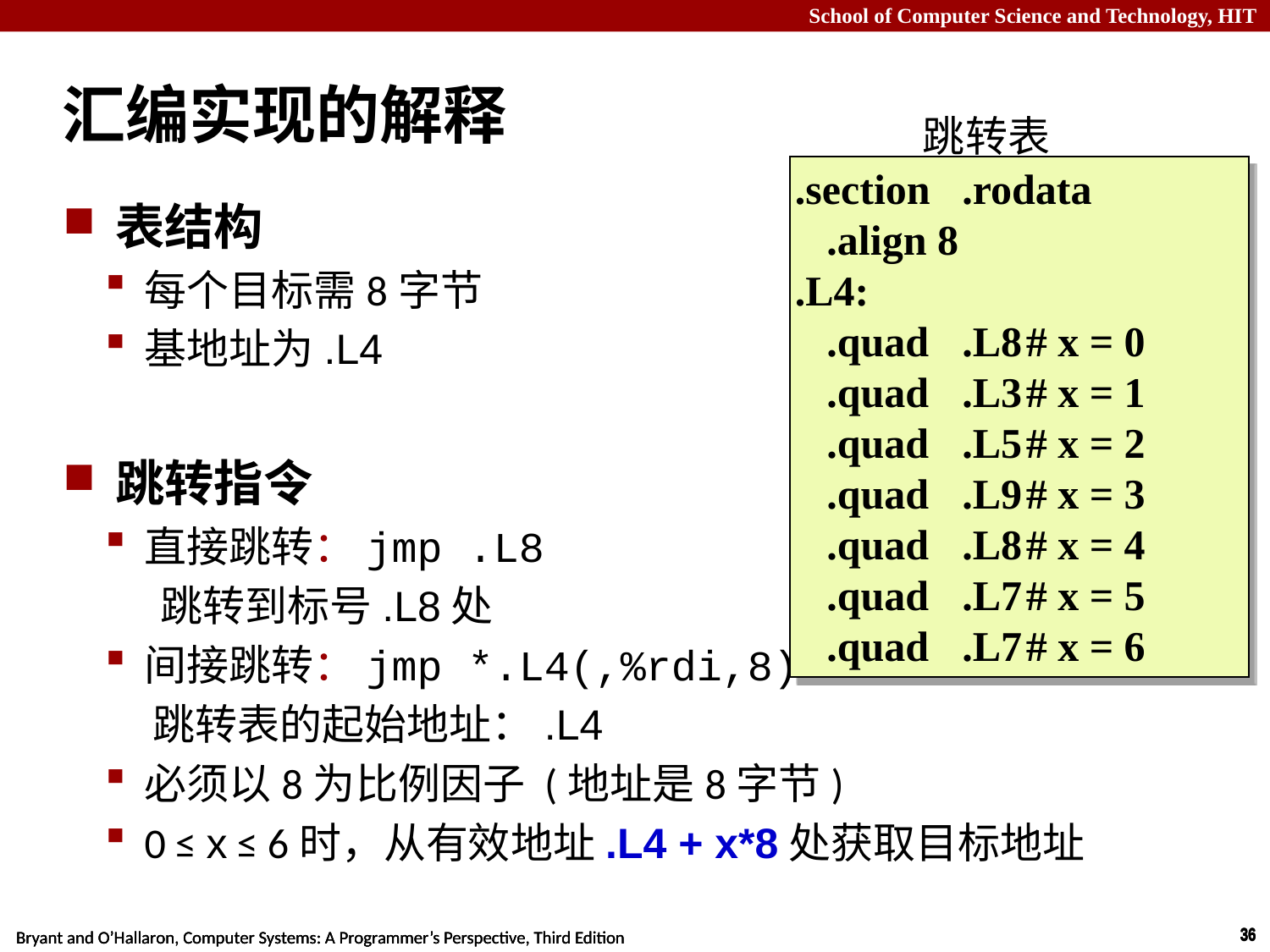

# 汇编实现的解释
跳转表
.section	.rodata
	.align 8
.L4:
	.quad	.L8	# x = 0
	.quad	.L3	# x = 1
	.quad	.L5	# x = 2
	.quad	.L9	# x = 3
	.quad	.L8	# x = 4
	.quad	.L7	# x = 5
	.quad	.L7	# x = 6
表结构
每个目标需8字节
基地址为.L4

跳转指令
直接跳转：jmp .L8
跳转到标号.L8处
间接跳转：jmp *.L4(,%rdi,8)
    跳转表的起始地址：.L4
必须以8为比例因子 (地址是8字节)
0 ≤ x ≤ 6时，从有效地址.L4 + x*8处获取目标地址